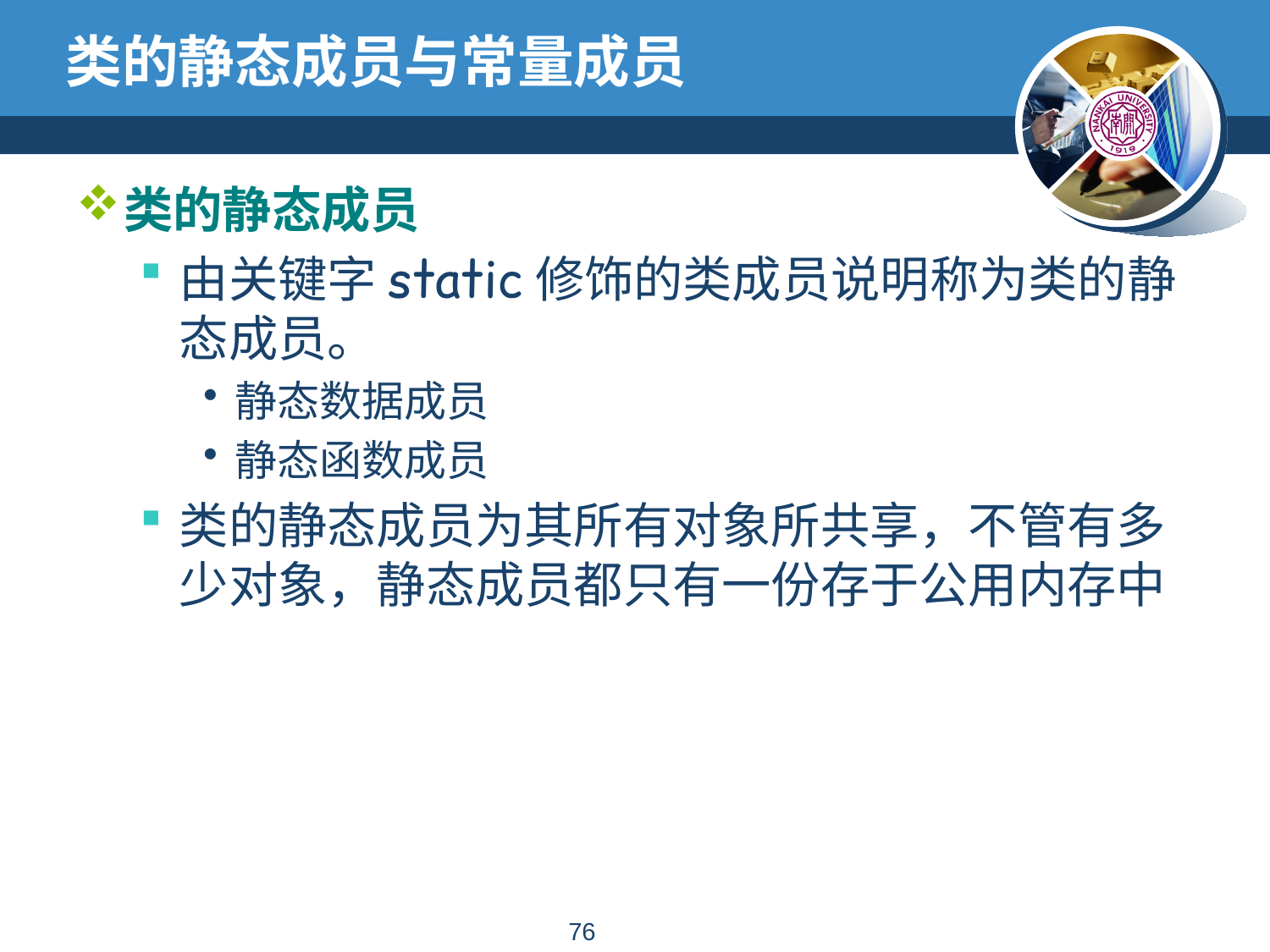

# 类的静态成员与常量成员
类的静态成员
由关键字static修饰的类成员说明称为类的静态成员。
静态数据成员
静态函数成员
类的静态成员为其所有对象所共享，不管有多少对象，静态成员都只有一份存于公用内存中
76